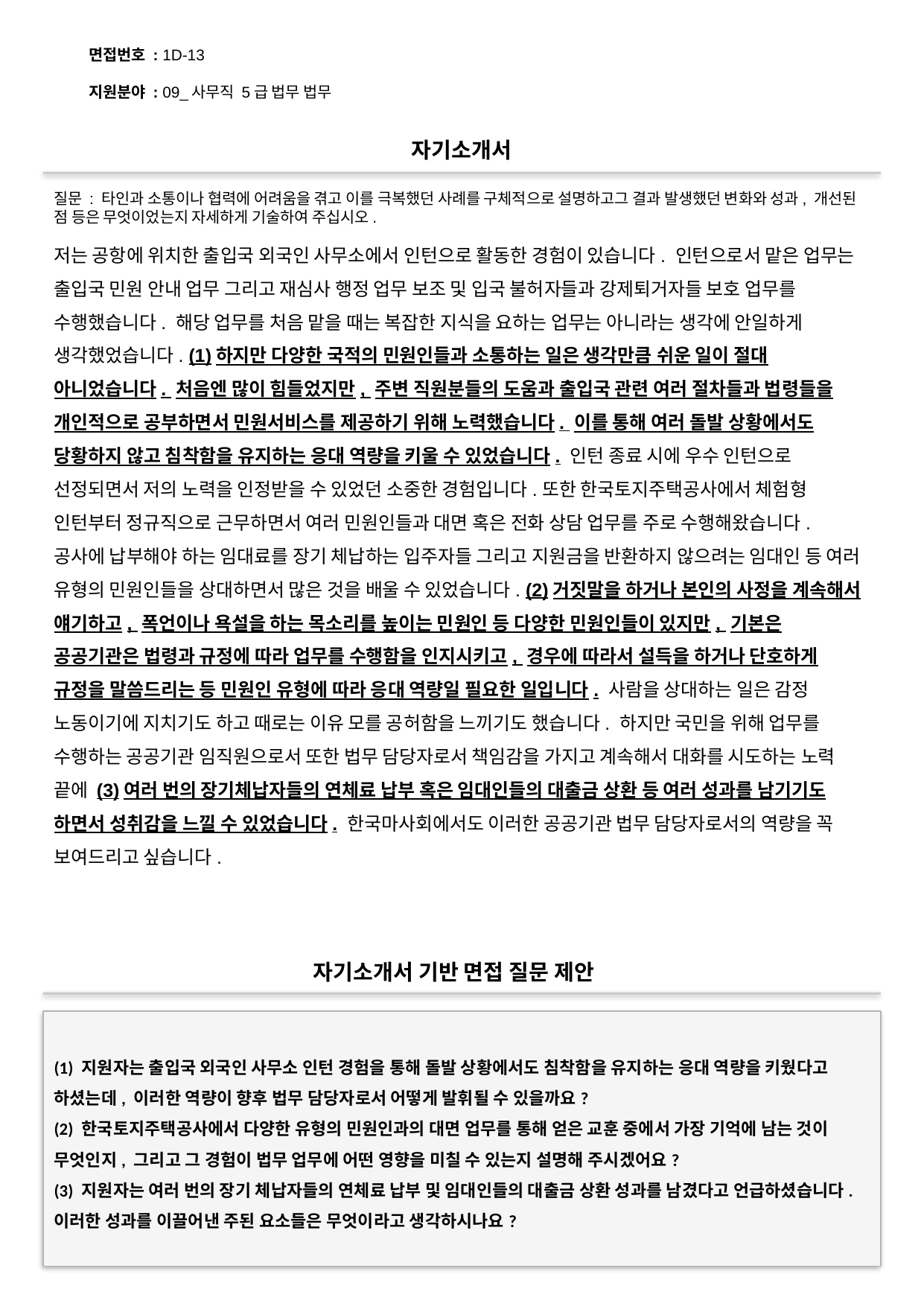

면접번호 : 1D-13

지원분야 : 09_사무직 5급 법무 법무
#

자기소개서

질문 : 타인과 소통이나 협력에 어려움을 겪고 이를 극복했던 사례를 구체적으로 설명하고그 결과 발생했던 변화와 성과, 개선된 점 등은 무엇이었는지 자세하게 기술하여 주십시오.

저는 공항에 위치한 출입국 외국인 사무소에서 인턴으로 활동한 경험이 있습니다. 인턴으로서 맡은 업무는 출입국 민원 안내 업무 그리고 재심사 행정 업무 보조 및 입국 불허자들과 강제퇴거자들 보호 업무를 수행했습니다. 해당 업무를 처음 맡을 때는 복잡한 지식을 요하는 업무는 아니라는 생각에 안일하게 생각했었습니다. (1)하지만 다양한 국적의 민원인들과 소통하는 일은 생각만큼 쉬운 일이 절대 아니었습니다. 처음엔 많이 힘들었지만, 주변 직원분들의 도움과 출입국 관련 여러 절차들과 법령들을 개인적으로 공부하면서 민원서비스를 제공하기 위해 노력했습니다. 이를 통해 여러 돌발 상황에서도 당황하지 않고 침착함을 유지하는 응대 역량을 키울 수 있었습니다. 인턴 종료 시에 우수 인턴으로 선정되면서 저의 노력을 인정받을 수 있었던 소중한 경험입니다.또한 한국토지주택공사에서 체험형 인턴부터 정규직으로 근무하면서 여러 민원인들과 대면 혹은 전화 상담 업무를 주로 수행해왔습니다. 공사에 납부해야 하는 임대료를 장기 체납하는 입주자들 그리고 지원금을 반환하지 않으려는 임대인 등 여러 유형의 민원인들을 상대하면서 많은 것을 배울 수 있었습니다. (2)거짓말을 하거나 본인의 사정을 계속해서 얘기하고, 폭언이나 욕설을 하는 목소리를 높이는 민원인 등 다양한 민원인들이 있지만, 기본은 공공기관은 법령과 규정에 따라 업무를 수행함을 인지시키고, 경우에 따라서 설득을 하거나 단호하게 규정을 말씀드리는 등 민원인 유형에 따라 응대 역량일 필요한 일입니다. 사람을 상대하는 일은 감정 노동이기에 지치기도 하고 때로는 이유 모를 공허함을 느끼기도 했습니다. 하지만 국민을 위해 업무를 수행하는 공공기관 임직원으로서 또한 법무 담당자로서 책임감을 가지고 계속해서 대화를 시도하는 노력 끝에 (3)여러 번의 장기체납자들의 연체료 납부 혹은 임대인들의 대출금 상환 등 여러 성과를 남기기도 하면서 성취감을 느낄 수 있었습니다. 한국마사회에서도 이러한 공공기관 법무 담당자로서의 역량을 꼭 보여드리고 싶습니다.

자기소개서 기반 면접 질문 제안

(1) 지원자는 출입국 외국인 사무소 인턴 경험을 통해 돌발 상황에서도 침착함을 유지하는 응대 역량을 키웠다고 하셨는데, 이러한 역량이 향후 법무 담당자로서 어떻게 발휘될 수 있을까요?
(2) 한국토지주택공사에서 다양한 유형의 민원인과의 대면 업무를 통해 얻은 교훈 중에서 가장 기억에 남는 것이 무엇인지, 그리고 그 경험이 법무 업무에 어떤 영향을 미칠 수 있는지 설명해 주시겠어요?
(3) 지원자는 여러 번의 장기 체납자들의 연체료 납부 및 임대인들의 대출금 상환 성과를 남겼다고 언급하셨습니다. 이러한 성과를 이끌어낸 주된 요소들은 무엇이라고 생각하시나요?